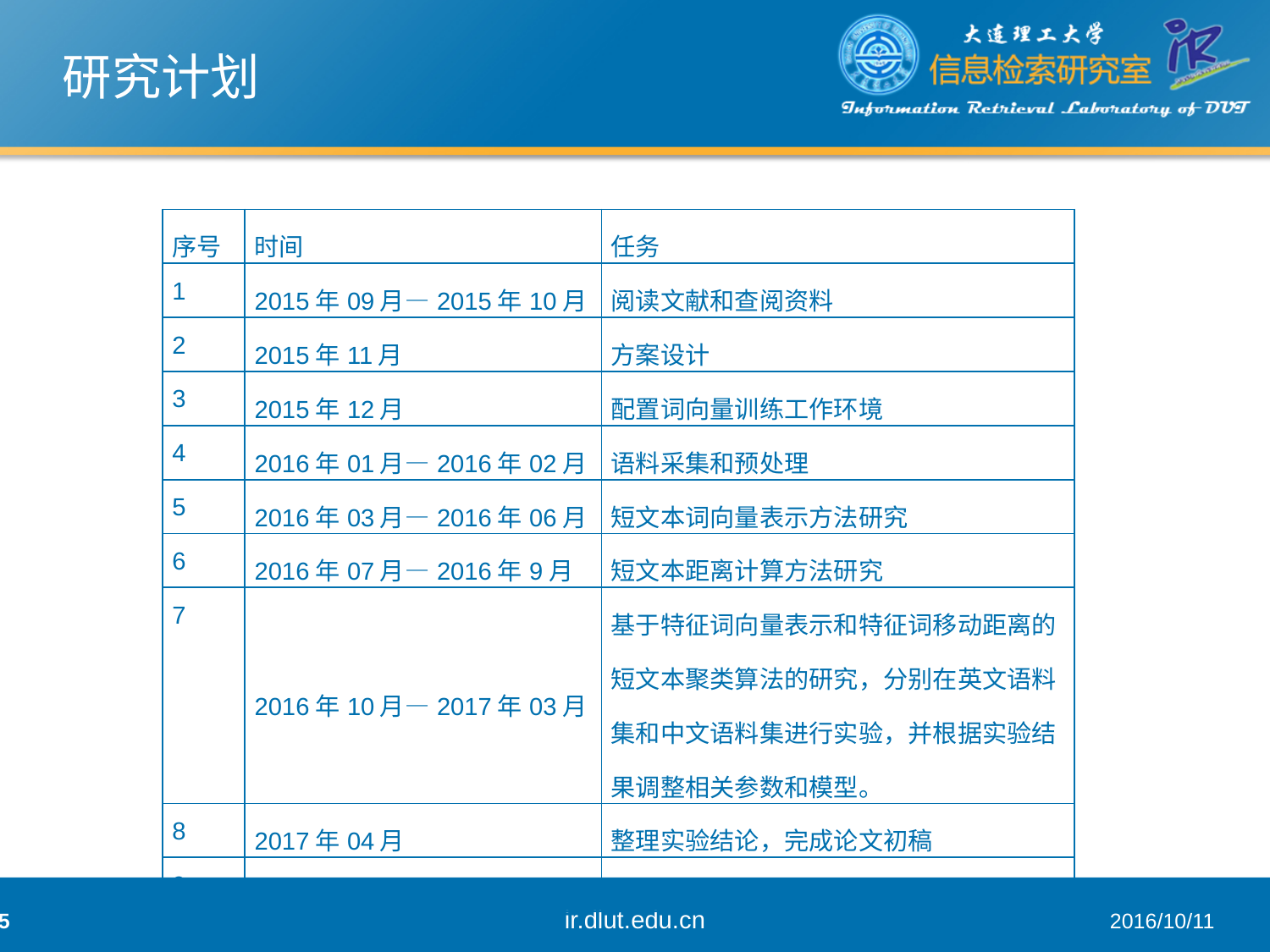

# 研究计划
| 序号 | 时间 | 任务 |
| --- | --- | --- |
| 1 | 2015年09月—2015年10月 | 阅读文献和查阅资料 |
| 2 | 2015年11月 | 方案设计 |
| 3 | 2015年12月 | 配置词向量训练工作环境 |
| 4 | 2016年01月—2016年02月 | 语料采集和预处理 |
| 5 | 2016年03月—2016年06月 | 短文本词向量表示方法研究 |
| 6 | 2016年07月—2016年9月 | 短文本距离计算方法研究 |
| 7 | 2016年10月—2017年03月 | 基于特征词向量表示和特征词移动距离的短文本聚类算法的研究，分别在英文语料集和中文语料集进行实验，并根据实验结果调整相关参数和模型。 |
| 8 | 2017年04月 | 整理实验结论，完成论文初稿 |
| 9 | 2017年05月 | 完成论文终稿 |